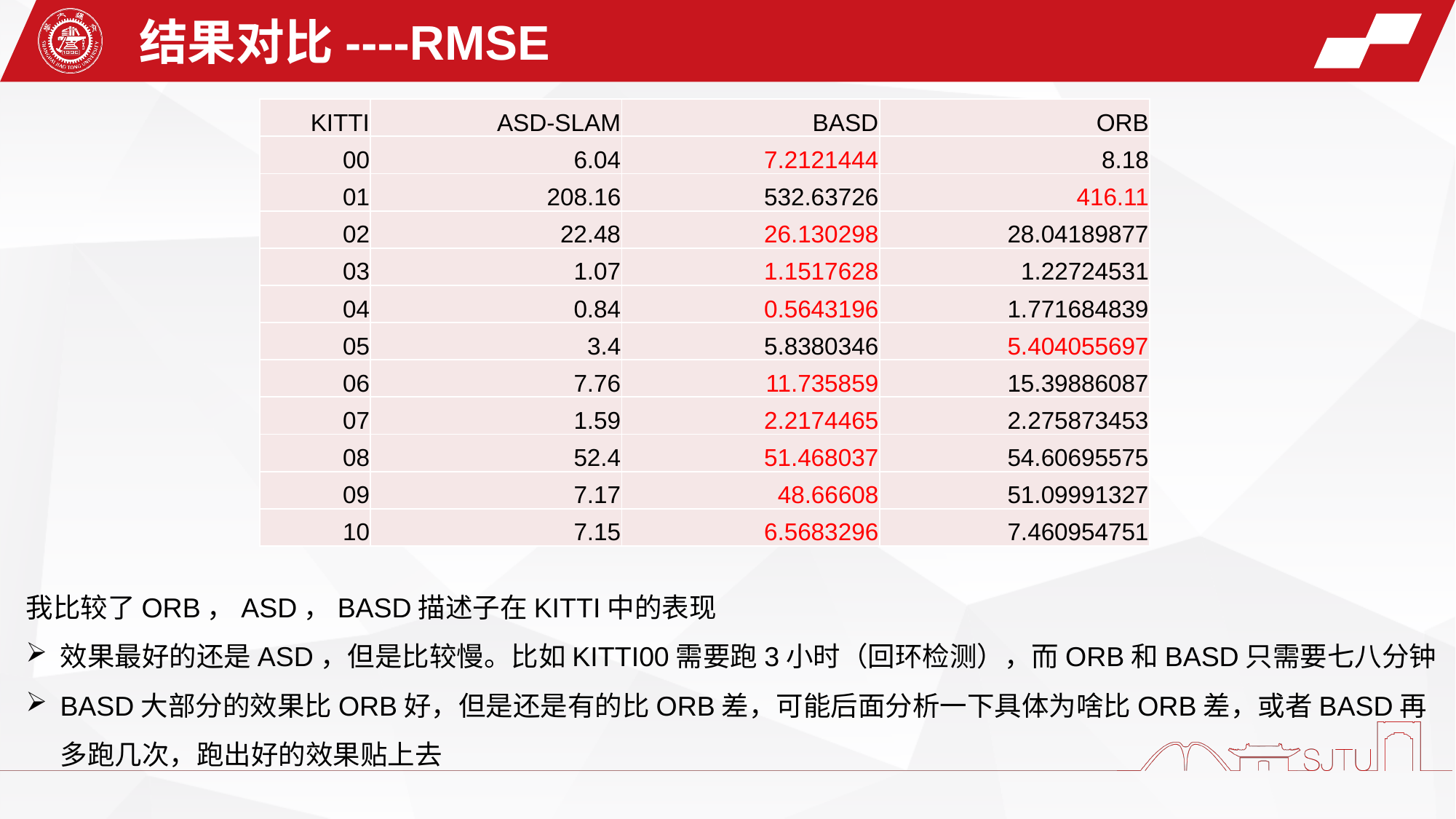

结果对比----RMSE
| KITTI | ASD-SLAM | BASD | ORB |
| --- | --- | --- | --- |
| 00 | 6.04 | 7.2121444 | 8.18 |
| 01 | 208.16 | 532.63726 | 416.11 |
| 02 | 22.48 | 26.130298 | 28.04189877 |
| 03 | 1.07 | 1.1517628 | 1.22724531 |
| 04 | 0.84 | 0.5643196 | 1.771684839 |
| 05 | 3.4 | 5.8380346 | 5.404055697 |
| 06 | 7.76 | 11.735859 | 15.39886087 |
| 07 | 1.59 | 2.2174465 | 2.275873453 |
| 08 | 52.4 | 51.468037 | 54.60695575 |
| 09 | 7.17 | 48.66608 | 51.09991327 |
| 10 | 7.15 | 6.5683296 | 7.460954751 |
我比较了ORB，ASD，BASD描述子在KITTI中的表现
效果最好的还是ASD，但是比较慢。比如KITTI00需要跑3小时（回环检测），而ORB和BASD只需要七八分钟
BASD大部分的效果比ORB好，但是还是有的比ORB差，可能后面分析一下具体为啥比ORB差，或者BASD再多跑几次，跑出好的效果贴上去